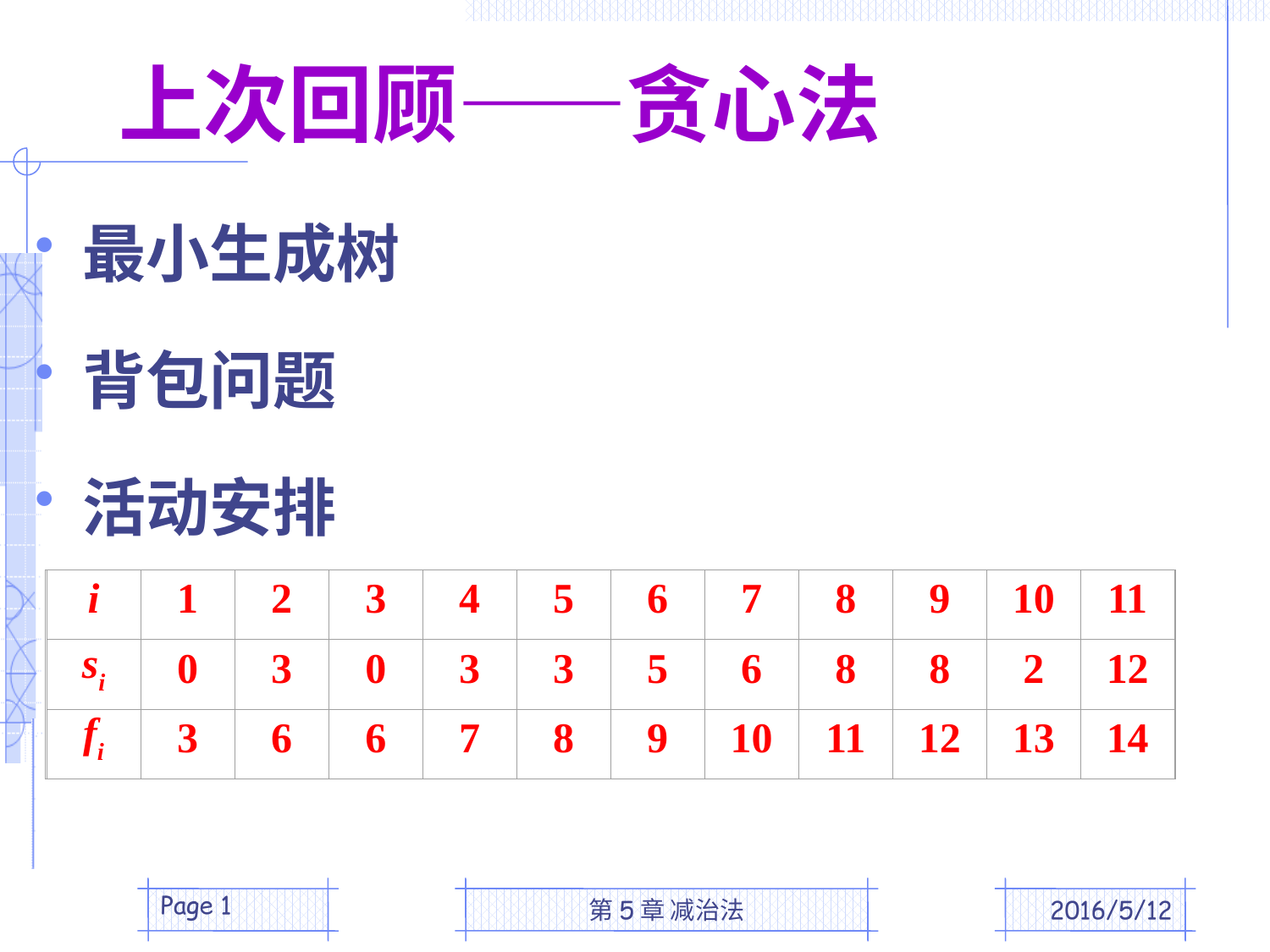

上次回顾——贪心法
最小生成树
背包问题
活动安排

i

1

2

3

4

5

6

7

8

9

10

11

si

0

3

0

3

3

5

6

8

8

2

12

fi

3

6

6

7

8

9

10

11

12

13

14

Page 1
第5章 减治法
2016/5/12